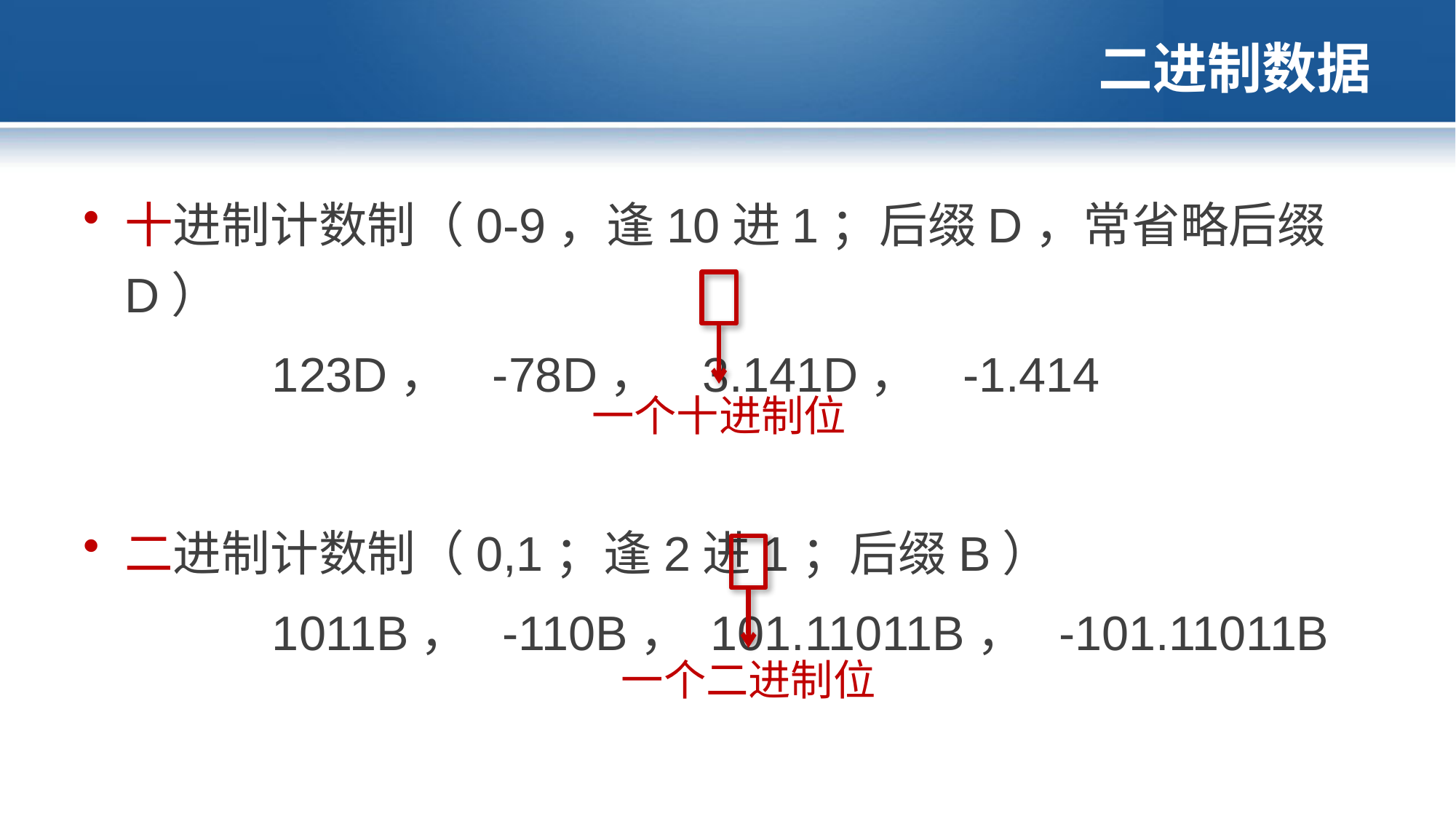

# 二进制数据
十进制计数制（0-9，逢10进1；后缀D，常省略后缀D）
              123D，   -78D，   3.141D，   -1.414

二进制计数制（0,1；逢2进1；后缀B）
              1011B，  -110B， 101.11011B，  -101.11011B

一个十进制位

一个二进制位